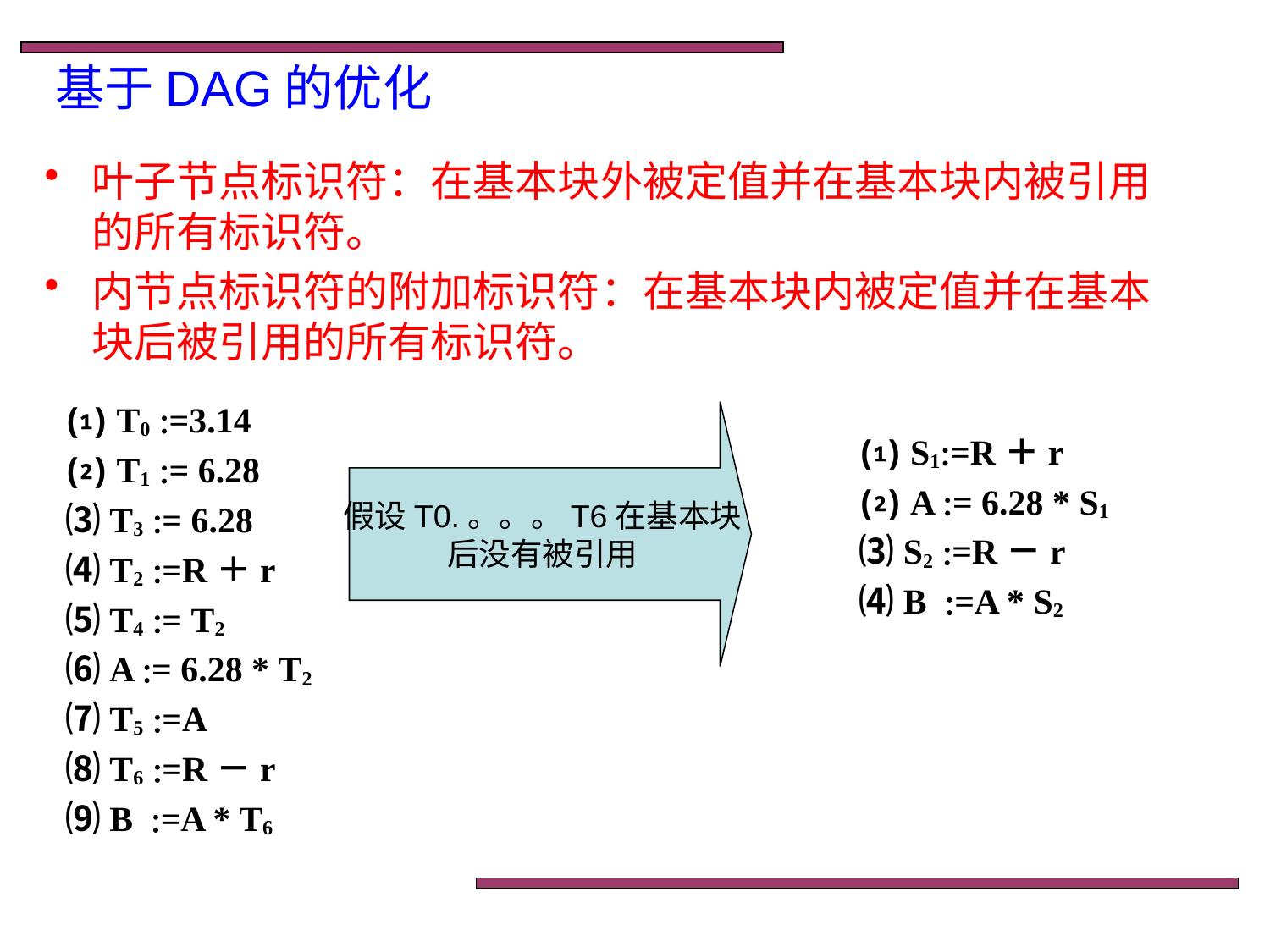

# 基于DAG的优化
叶子节点标识符：在基本块外被定值并在基本块内被引用的所有标识符。
内节点标识符的附加标识符：在基本块内被定值并在基本块后被引用的所有标识符。

⑴ T0 :=3.14
⑵ T1 := 6.28
⑶ T3 := 6.28
⑷ T2 :=R＋r
⑸ T4 := T2
⑹ A := 6.28 * T2
⑺ T5 :=A
⑻ T6 :=R－r
⑼ B  :=A * T6
假设T0.。。。T6在基本块
后没有被引用
⑴ S1:=R＋r
⑵ A := 6.28 * S1
⑶ S2 :=R－r
⑷ B  :=A * S2